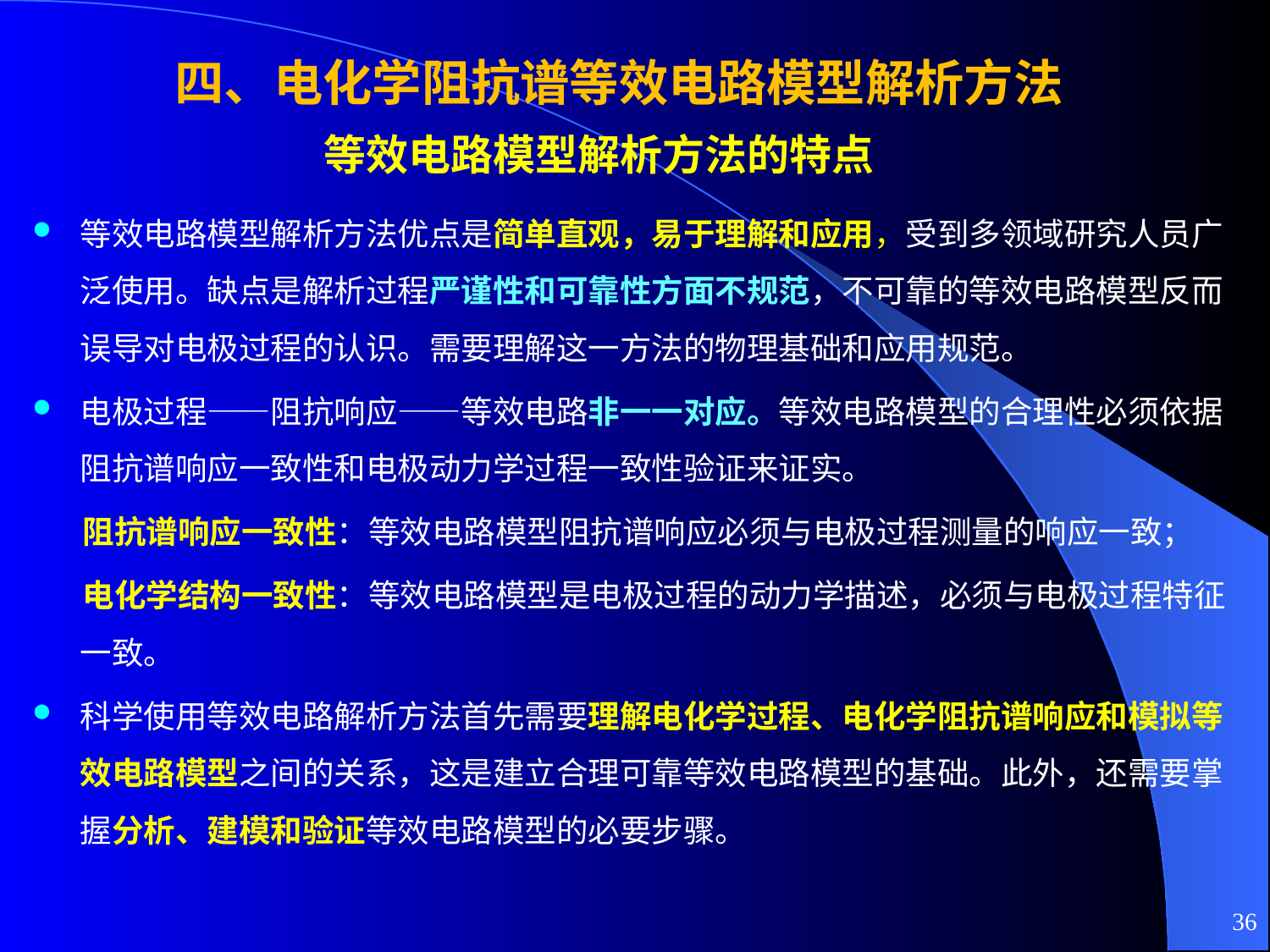

四、电化学阻抗谱等效电路模型解析方法
# 等效电路模型解析方法的特点
等效电路模型解析方法优点是简单直观，易于理解和应用，受到多领域研究人员广泛使用。缺点是解析过程严谨性和可靠性方面不规范，不可靠的等效电路模型反而误导对电极过程的认识。需要理解这一方法的物理基础和应用规范。
电极过程——阻抗响应——等效电路非一一对应。等效电路模型的合理性必须依据阻抗谱响应一致性和电极动力学过程一致性验证来证实。
阻抗谱响应一致性：等效电路模型阻抗谱响应必须与电极过程测量的响应一致；
电化学结构一致性：等效电路模型是电极过程的动力学描述，必须与电极过程特征一致。
科学使用等效电路解析方法首先需要理解电化学过程、电化学阻抗谱响应和模拟等效电路模型之间的关系，这是建立合理可靠等效电路模型的基础。此外，还需要掌握分析、建模和验证等效电路模型的必要步骤。
36